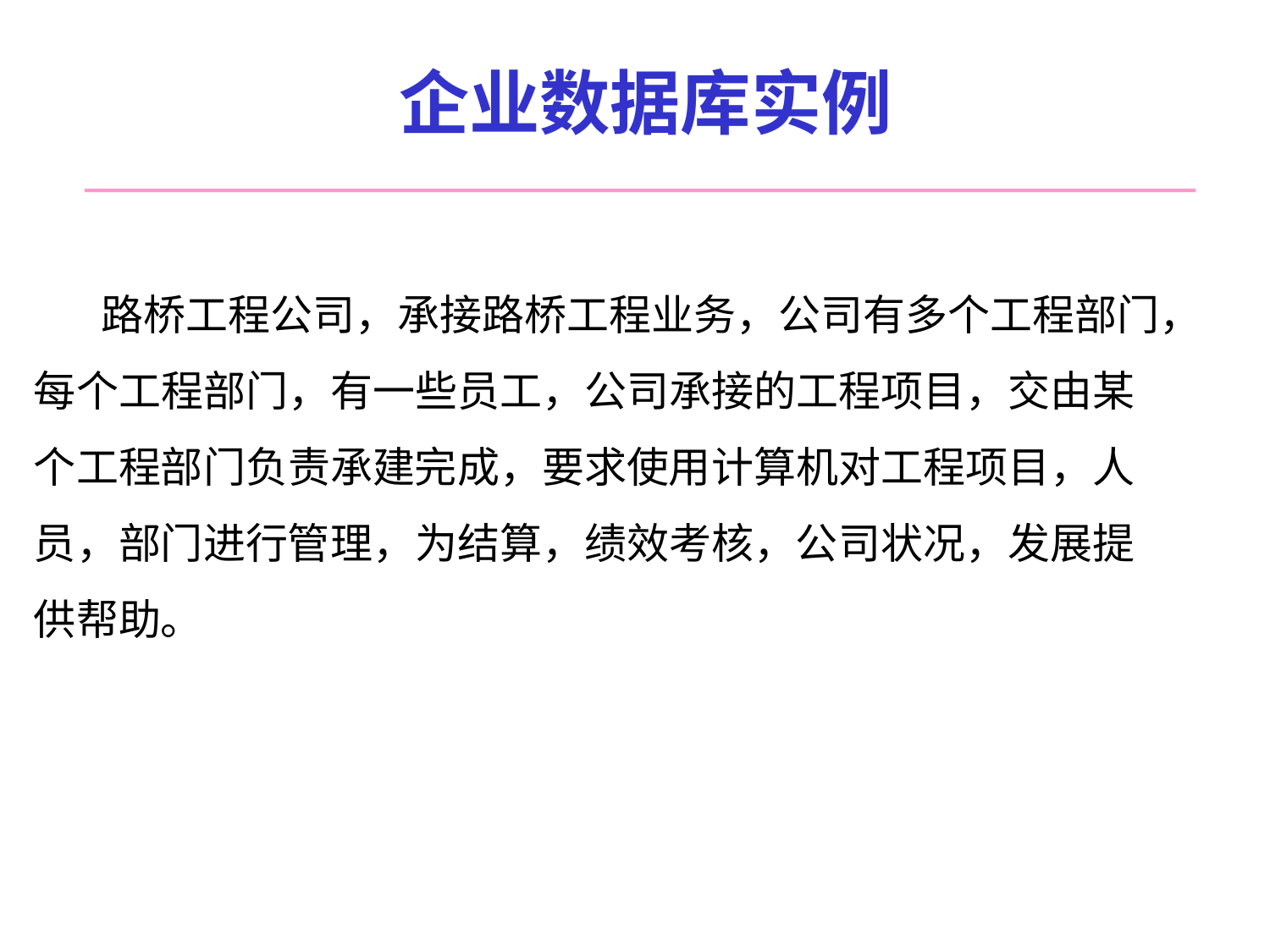

# 企业数据库实例
路桥工程公司，承接路桥工程业务，公司有多个工程部门，每个工程部门，有一些员工，公司承接的工程项目，交由某个工程部门负责承建完成，要求使用计算机对工程项目，人员，部门进行管理，为结算，绩效考核，公司状况，发展提供帮助。